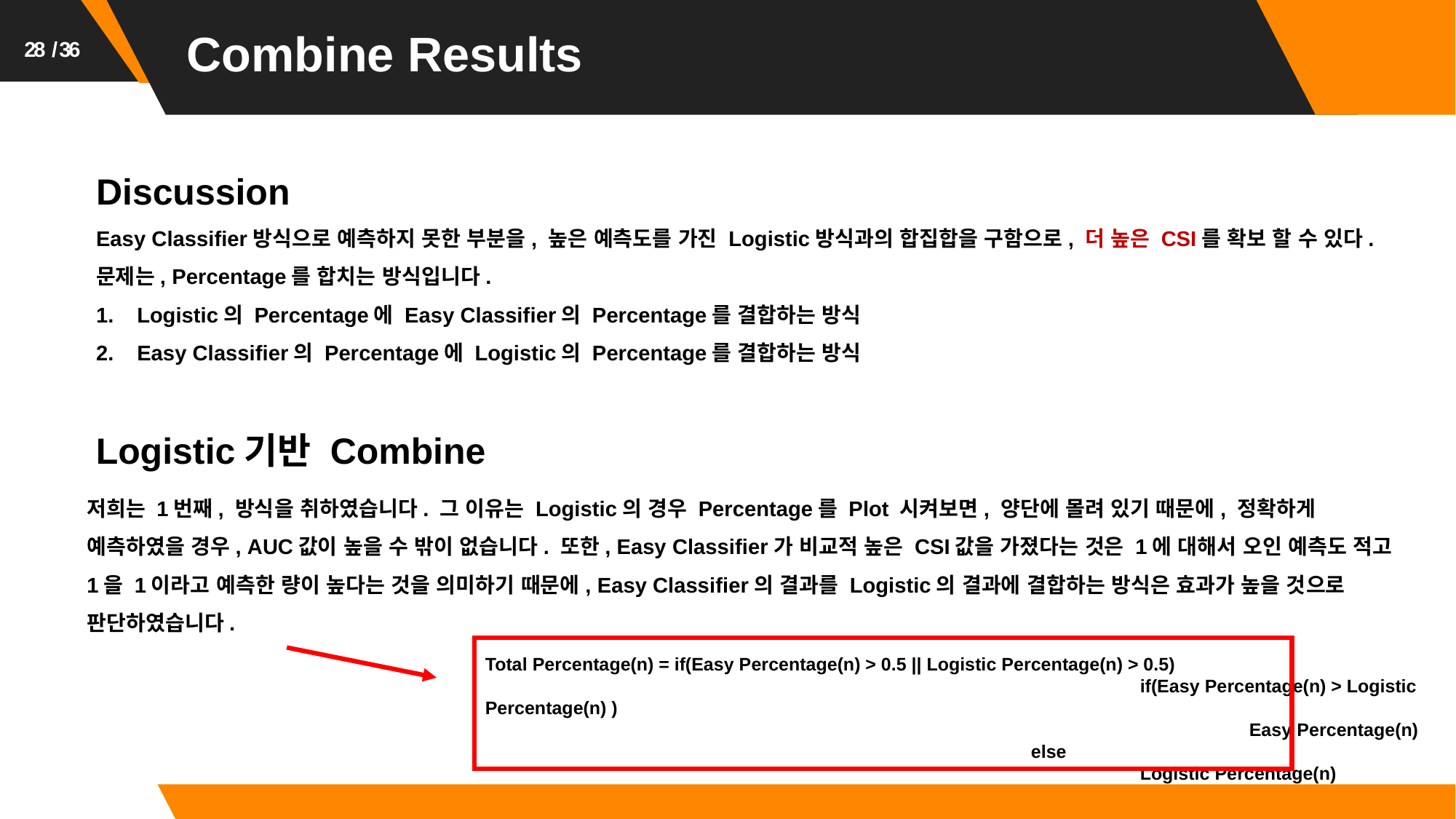

# Combine Results
Discussion
Easy Classifier방식으로 예측하지 못한 부분을, 높은 예측도를 가진 Logistic방식과의 합집합을 구함으로, 더 높은 CSI를 확보 할 수 있다.
문제는, Percentage를 합치는 방식입니다.
Logistic의 Percentage에 Easy Classifier의 Percentage를 결합하는 방식
Easy Classifier의 Percentage에 Logistic의 Percentage를 결합하는 방식
Logistic기반 Combine
저희는 1번째, 방식을 취하였습니다. 그 이유는 Logistic의 경우 Percentage를 Plot 시켜보면, 양단에 몰려 있기 때문에, 정확하게 예측하였을 경우, AUC값이 높을 수 밖이 없습니다. 또한, Easy Classifier가 비교적 높은 CSI값을 가졌다는 것은 1에 대해서 오인 예측도 적고 1을 1이라고 예측한 량이 높다는 것을 의미하기 때문에, Easy Classifier의 결과를 Logistic의 결과에 결합하는 방식은 효과가 높을 것으로 판단하였습니다.

Total Percentage(n) = if(Easy Percentage(n) > 0.5 || Logistic Percentage(n) > 0.5)
						if(Easy Percentage(n) > Logistic Percentage(n) )
							Easy Percentage(n)
					else
						Logistic Percentage(n)